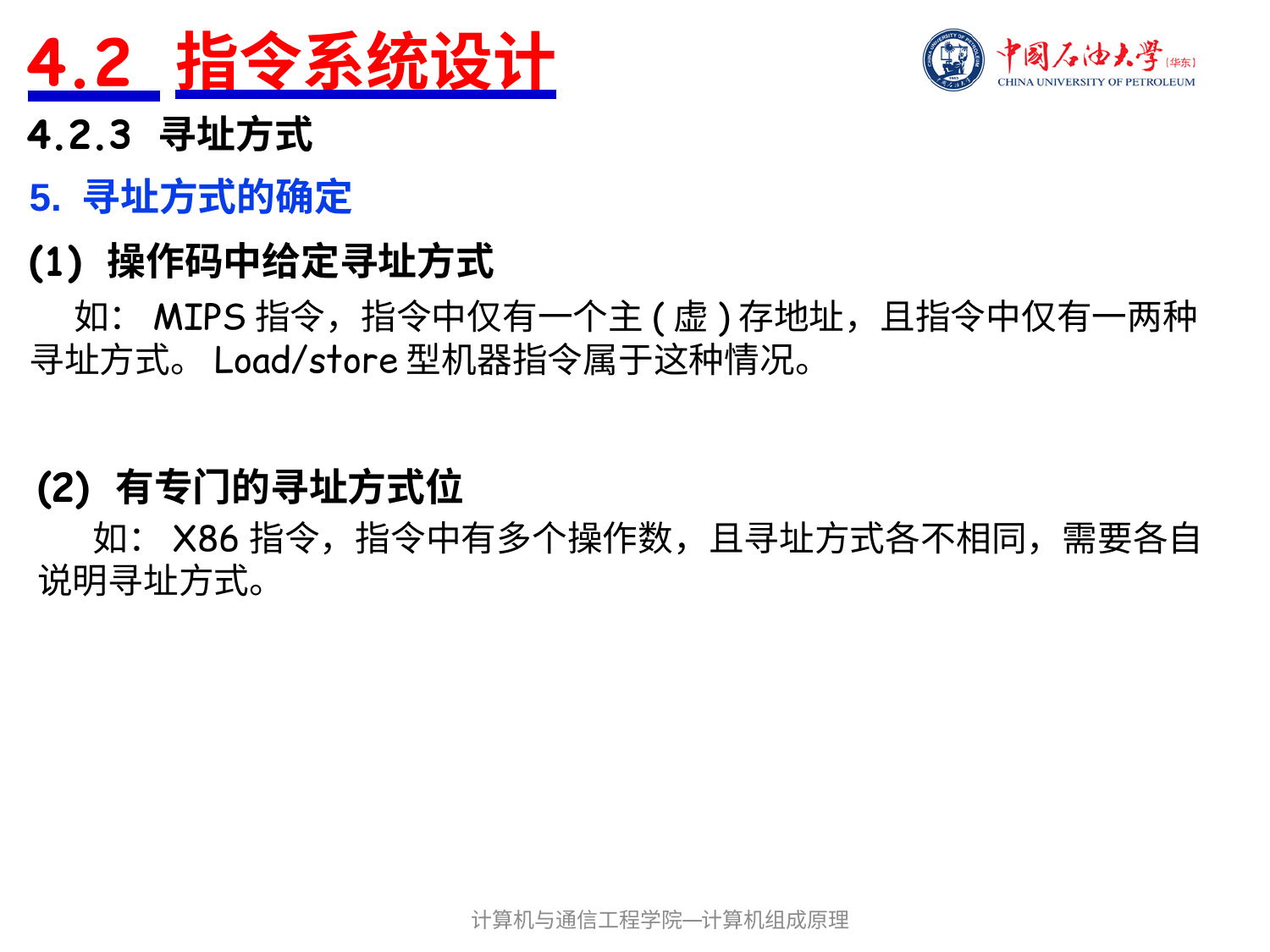

# 4.2 指令系统设计
4.2.3 寻址方式
5. 寻址方式的确定
(1) 操作码中给定寻址方式
    如：MIPS指令，指令中仅有一个主(虚)存地址，且指令中仅有一两种寻址方式。Load/store型机器指令属于这种情况。
(2) 有专门的寻址方式位
      如：X86指令，指令中有多个操作数，且寻址方式各不相同，需要各自说明寻址方式。
计算机与通信工程学院—计算机组成原理
24